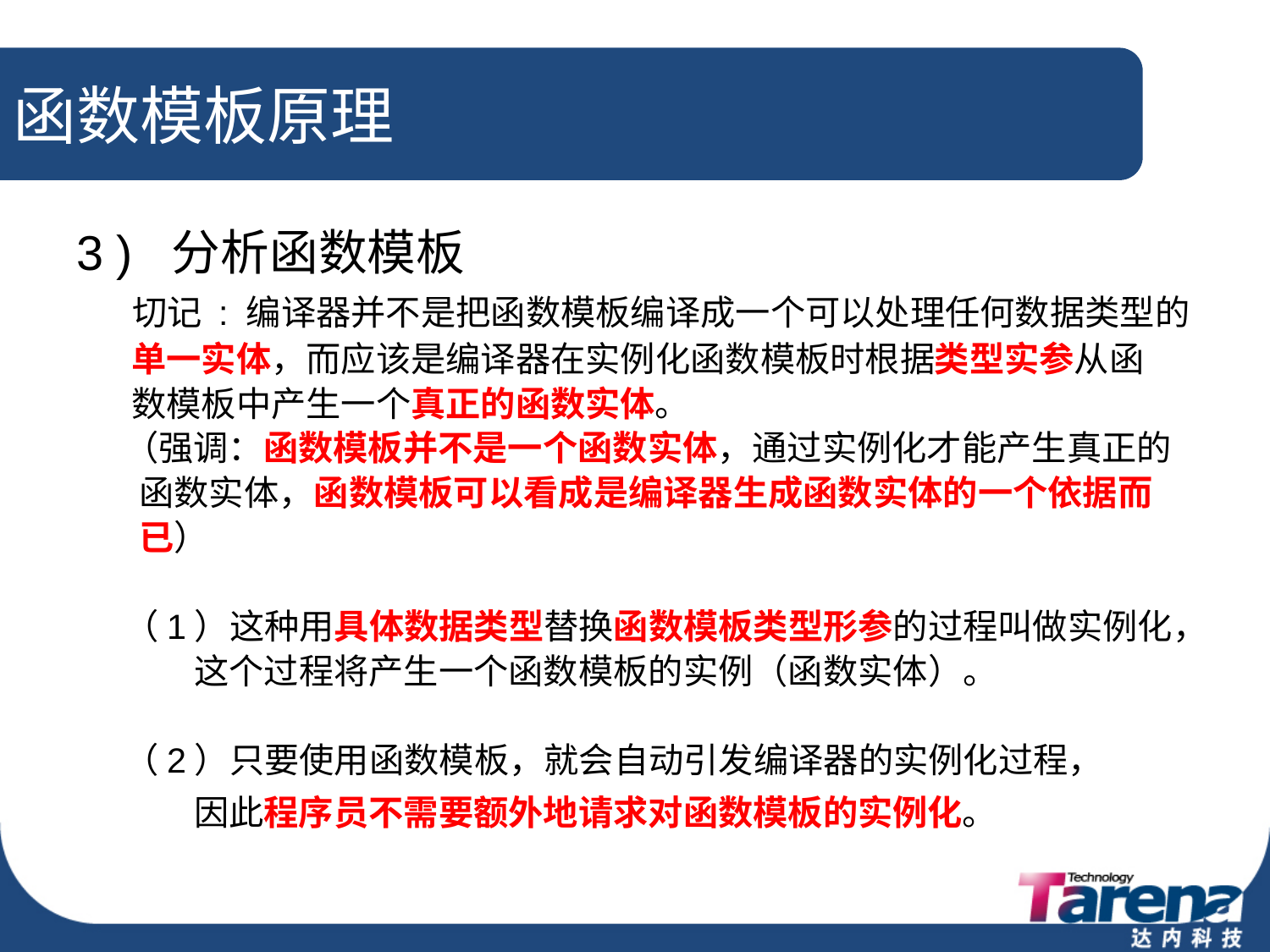

# 函数模板原理
3 )  分析函数模板
     切记 : 编译器并不是把函数模板编译成一个可以处理任何数据类型的
      单一实体，而应该是编译器在实例化函数模板时根据类型实参从函
      数模板中产生一个真正的函数实体。
     （强调：函数模板并不是一个函数实体，通过实例化才能产生真正的
       函数实体，函数模板可以看成是编译器生成函数实体的一个依据而
       已）

     （1）这种用具体数据类型替换函数模板类型形参的过程叫做实例化，
              这个过程将产生一个函数模板的实例（函数实体）。

     （2）只要使用函数模板，就会自动引发编译器的实例化过程，
              因此程序员不需要额外地请求对函数模板的实例化。